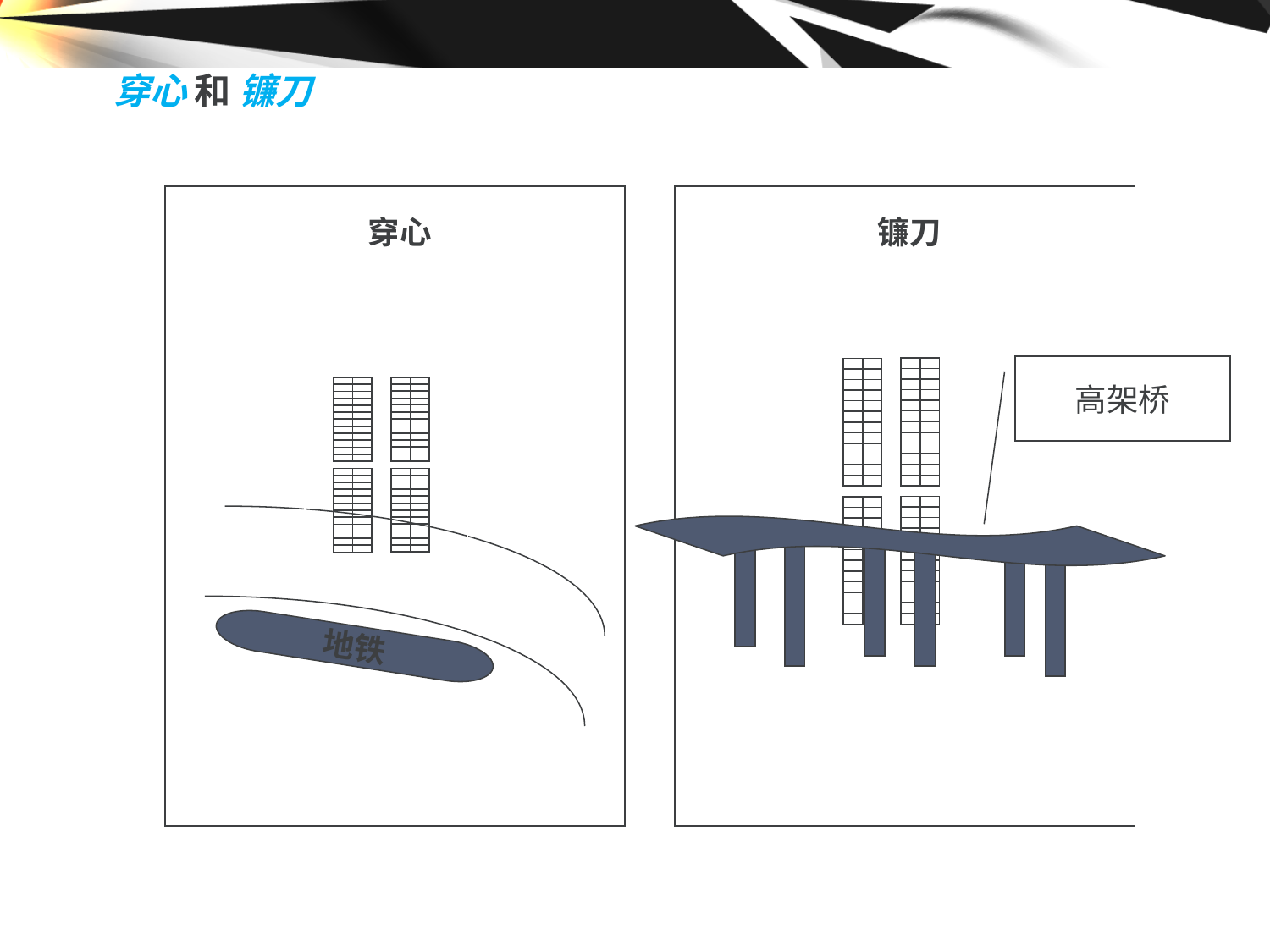

# 穿心 和 镰刀

穿心
镰刀

高架桥

地铁